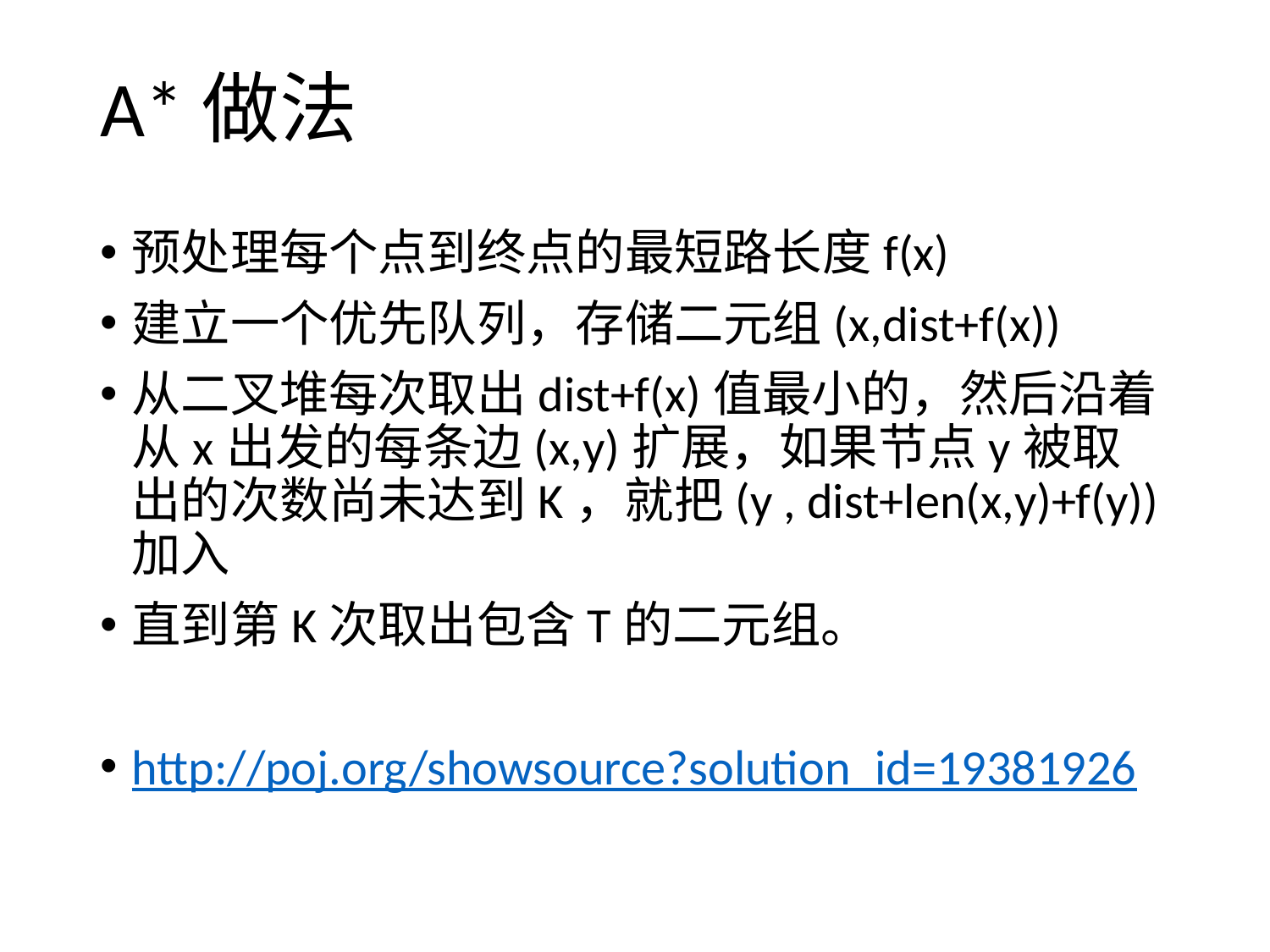

# A*做法
预处理每个点到终点的最短路长度f(x)
建立一个优先队列，存储二元组(x,dist+f(x))
从二叉堆每次取出dist+f(x)值最小的，然后沿着从x出发的每条边(x,y)扩展，如果节点y被取出的次数尚未达到K，就把(y , dist+len(x,y)+f(y))加入
直到第K次取出包含T的二元组。

http://poj.org/showsource?solution_id=19381926